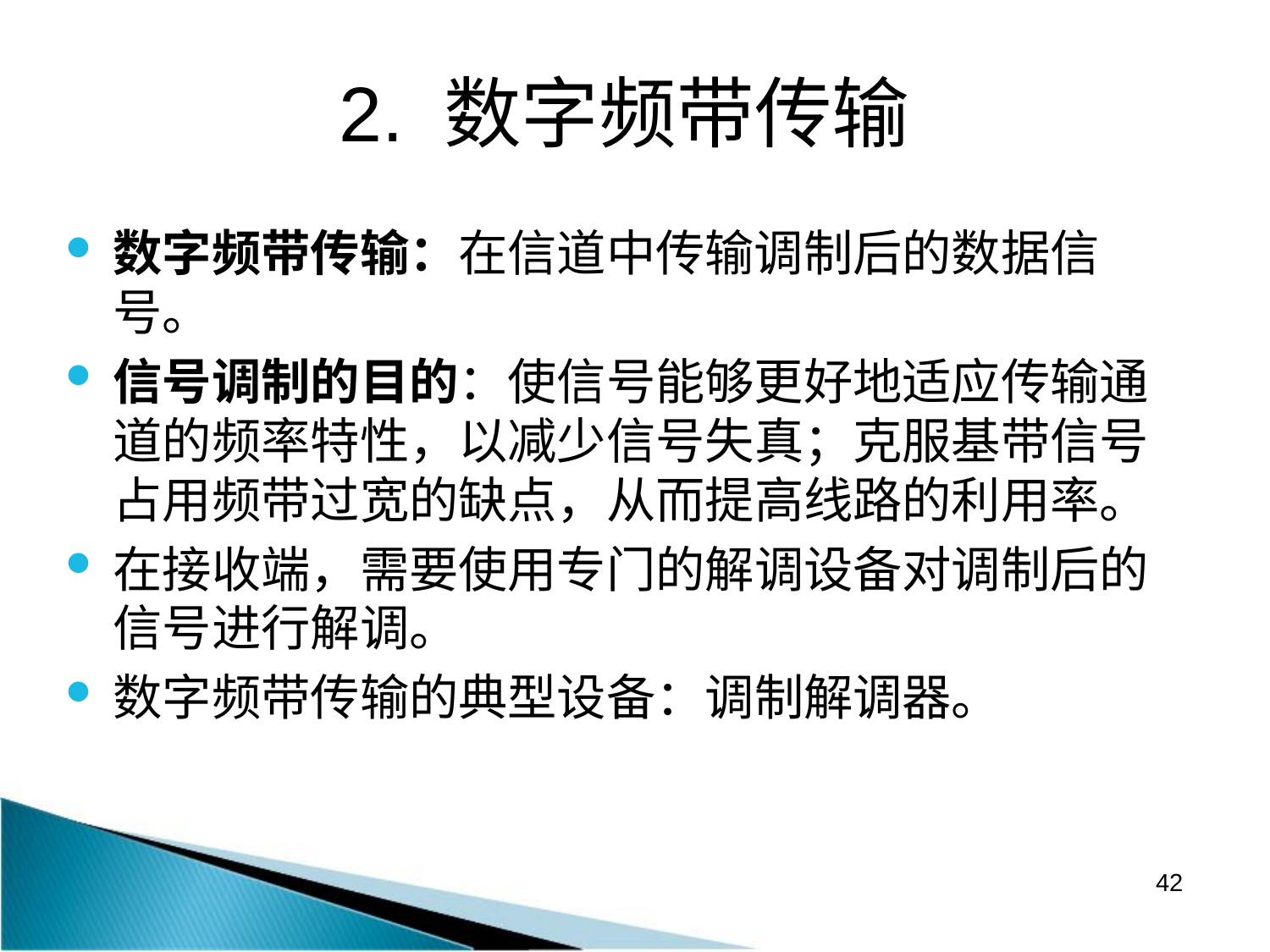

# 2. 数字频带传输
数字频带传输：在信道中传输调制后的数据信号。
信号调制的目的：使信号能够更好地适应传输通道的频率特性，以减少信号失真；克服基带信号占用频带过宽的缺点，从而提高线路的利用率。
在接收端，需要使用专门的解调设备对调制后的信号进行解调。
数字频带传输的典型设备：调制解调器。
42